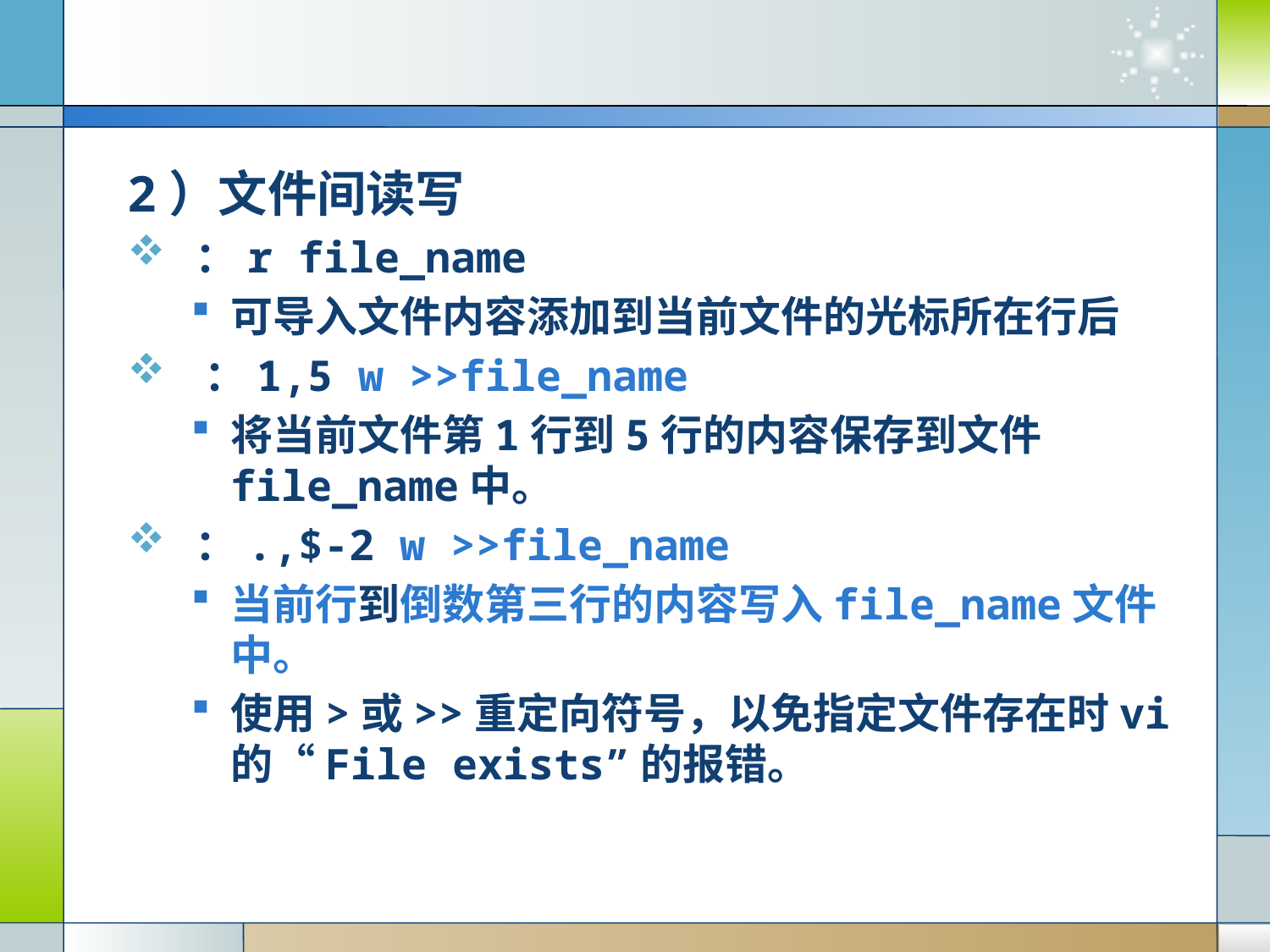

#
2）文件间读写
 ：r file_name
可导入文件内容添加到当前文件的光标所在行后
  ：1,5 w >>file_name
将当前文件第1行到5行的内容保存到文件file_name中。
 ：.,$-2 w >>file_name
当前行到倒数第三行的内容写入file_name文件中。
使用>或>>重定向符号，以免指定文件存在时vi的“File exists”的报错。
18